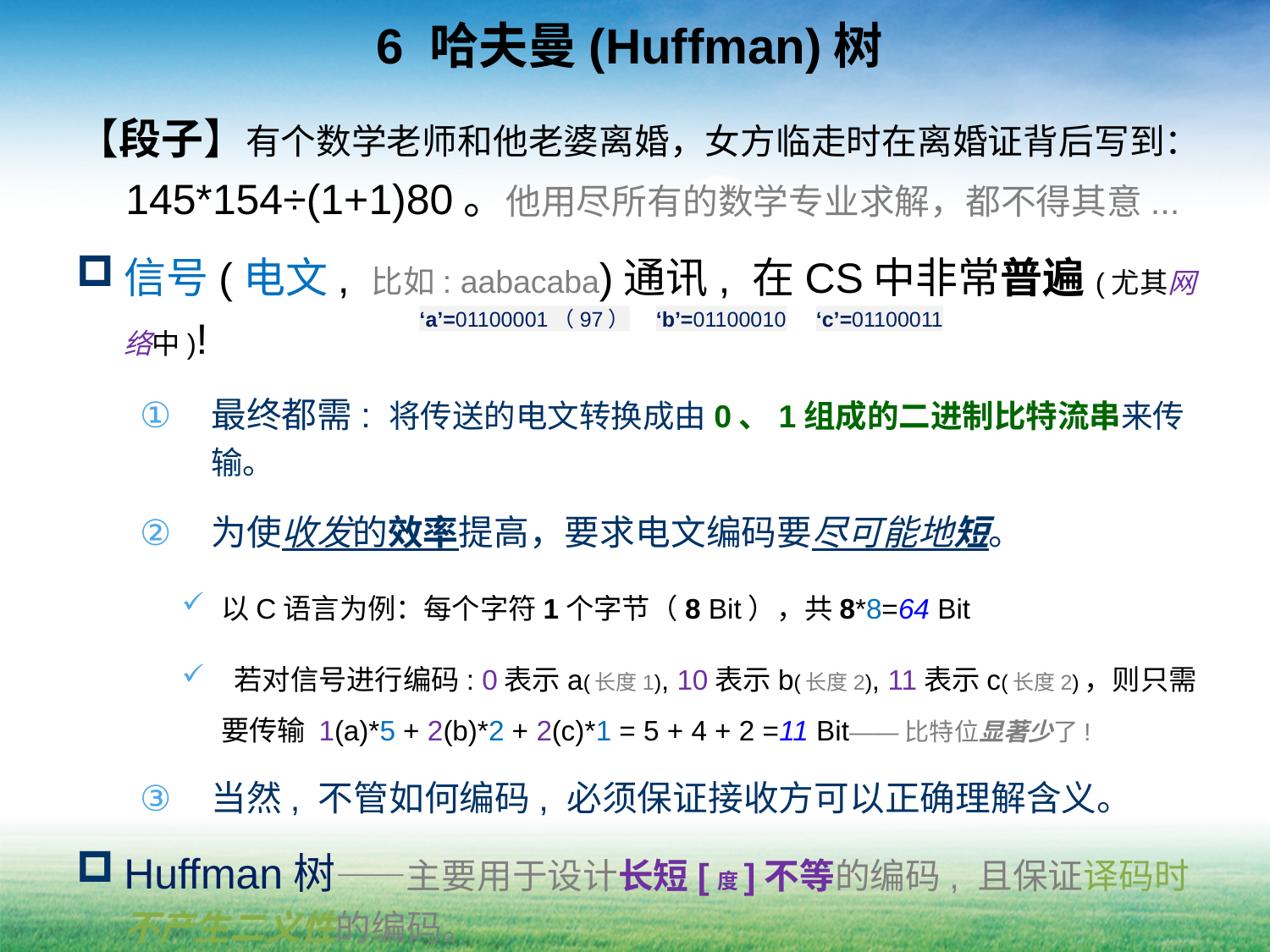

# 6 哈夫曼(Huffman)树
【段子】有个数学老师和他老婆离婚，女方临走时在离婚证背后写到：145*154÷(1+1)80。他用尽所有的数学专业求解，都不得其意...
信号(电文, 比如: aabacaba)通讯, 在CS中非常普遍(尤其网络中)!
最终都需: 将传送的电文转换成由0、1组成的二进制比特流串来传输。
为使收发的效率提高，要求电文编码要尽可能地短。
以C语言为例：每个字符1个字节（8 Bit），共8*8=64 Bit
 若对信号进行编码: 0表示a(长度1), 10表示b(长度2), 11表示c(长度2)，则只需要传输 1(a)*5 + 2(b)*2 + 2(c)*1 = 5 + 4 + 2 =11 Bit——比特位显著少了!
当然, 不管如何编码, 必须保证接收方可以正确理解含义。
Huffman树——主要用于设计长短[度]不等的编码, 且保证译码时不产生二义性的编码。
——不产生二义性(即任意字符的编码都不是另一个字符编码的前缀), 此编码称为前缀编码。
‘a’=01100001（97）
‘b’=01100010
‘c’=01100011